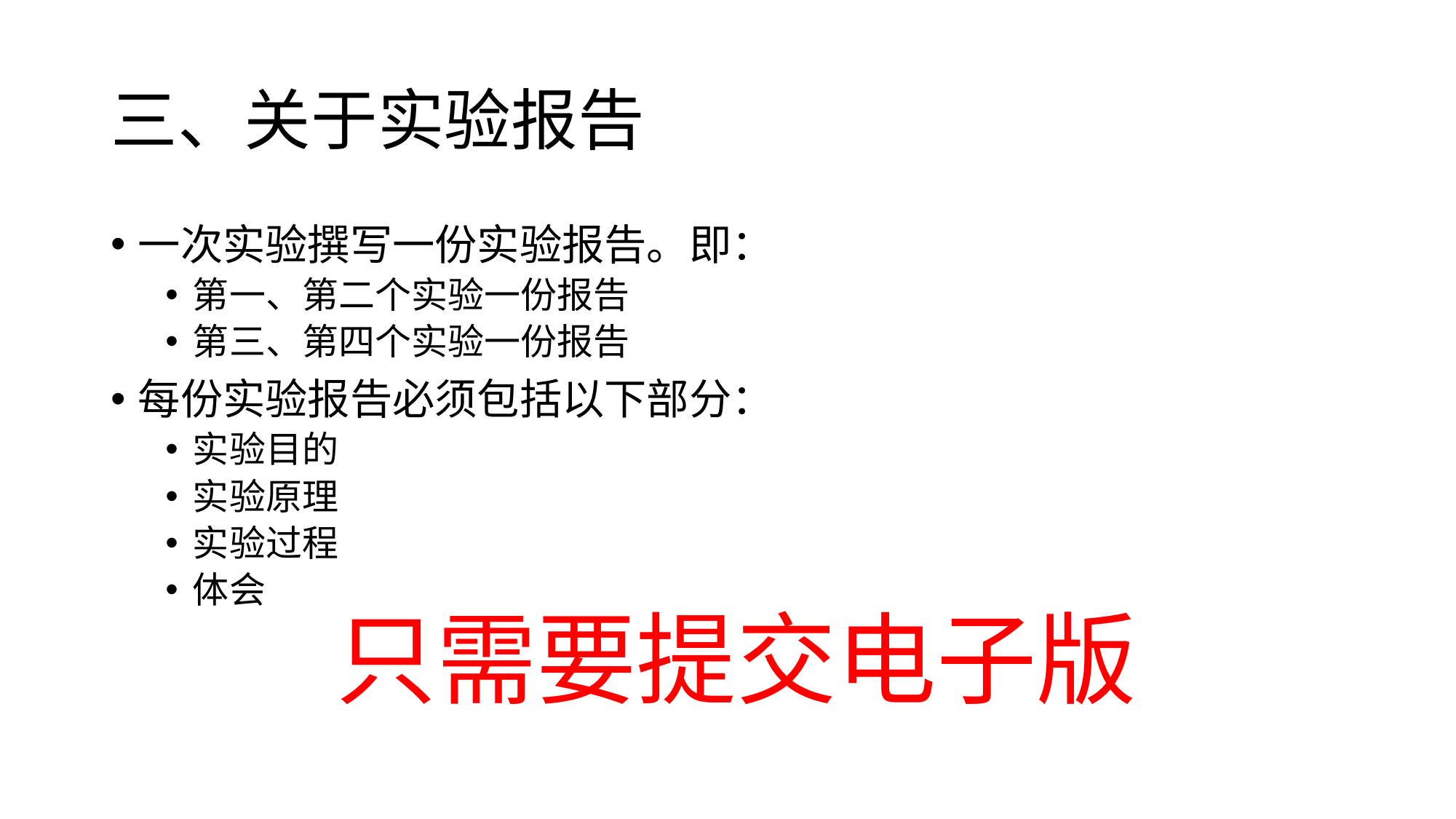

# 三、关于实验报告
一次实验撰写一份实验报告。即：
第一、第二个实验一份报告
第三、第四个实验一份报告
每份实验报告必须包括以下部分：
实验目的
实验原理
实验过程
体会
只需要提交电子版